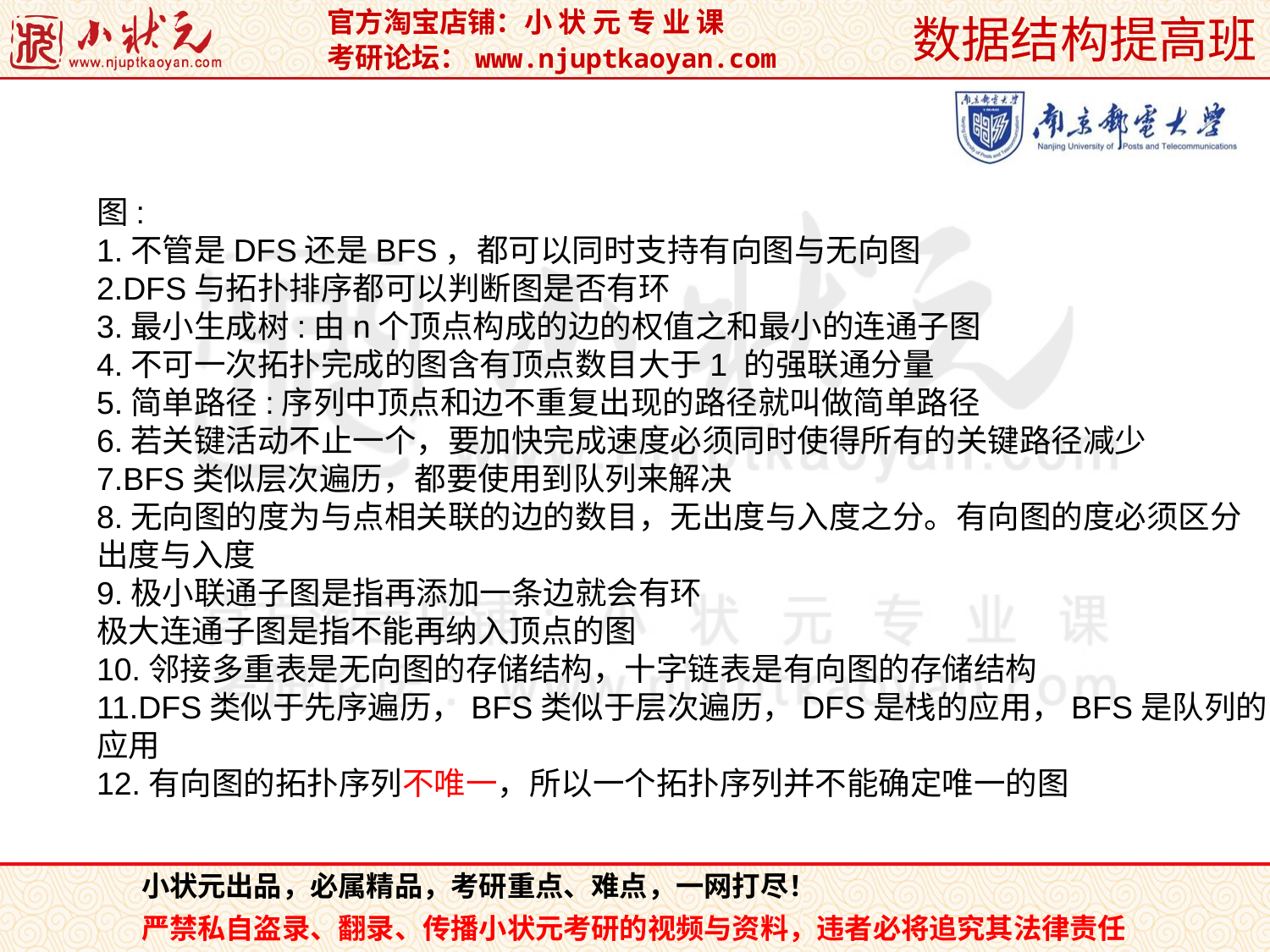

图:
1.不管是DFS还是BFS，都可以同时支持有向图与无向图
2.DFS与拓扑排序都可以判断图是否有环
3.最小生成树:由n个顶点构成的边的权值之和最小的连通子图
4.不可一次拓扑完成的图含有顶点数目大于1 的强联通分量
5.简单路径:序列中顶点和边不重复出现的路径就叫做简单路径
6.若关键活动不止一个，要加快完成速度必须同时使得所有的关键路径减少
7.BFS类似层次遍历，都要使用到队列来解决
8.无向图的度为与点相关联的边的数目，无出度与入度之分。有向图的度必须区分
出度与入度
9.极小联通子图是指再添加一条边就会有环
极大连通子图是指不能再纳入顶点的图
10.邻接多重表是无向图的存储结构，十字链表是有向图的存储结构
11.DFS类似于先序遍历，BFS类似于层次遍历，DFS是栈的应用，BFS是队列的
应用
12.有向图的拓扑序列不唯一，所以一个拓扑序列并不能确定唯一的图